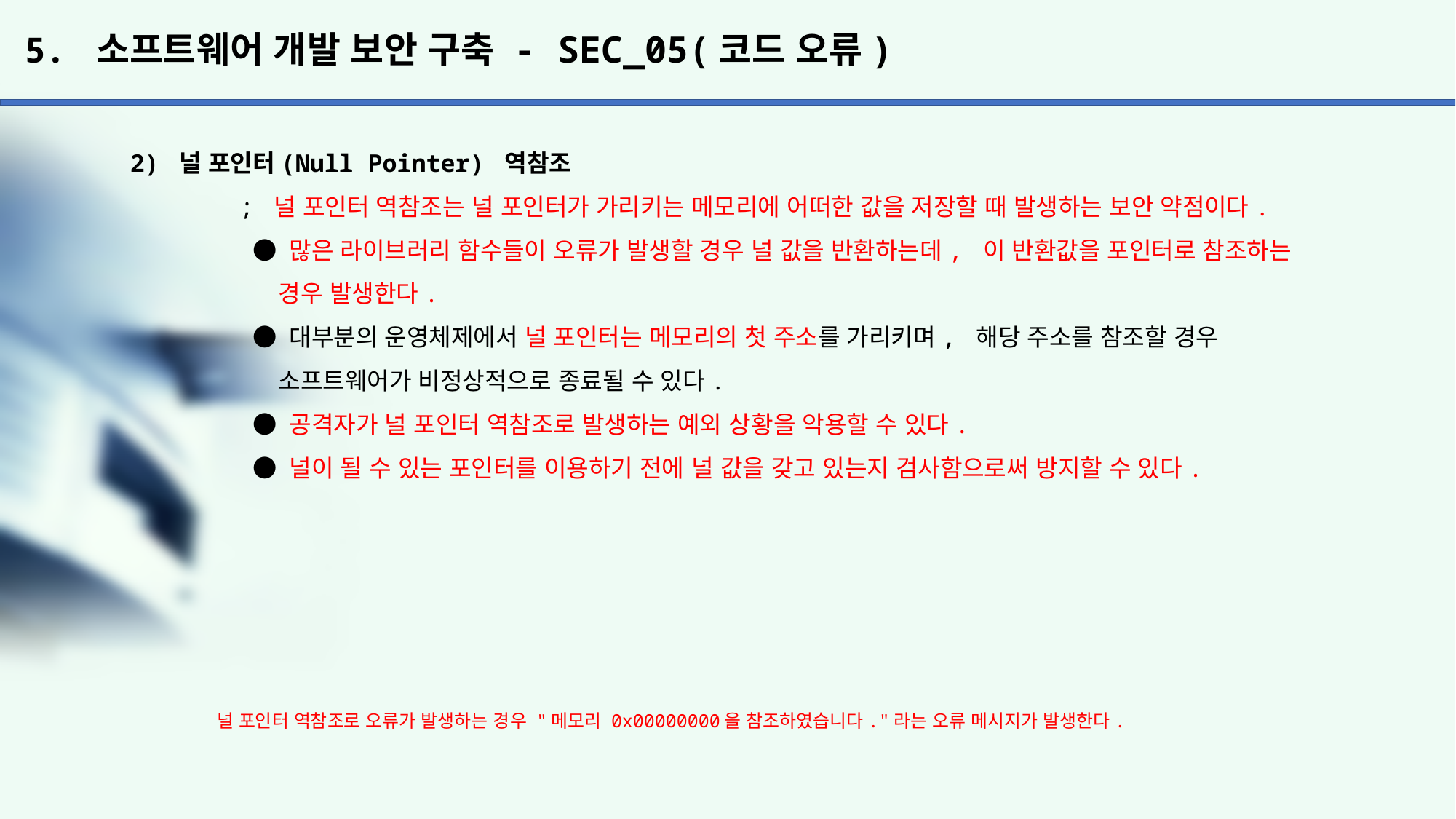

# 5. 소프트웨어 개발 보안 구축 - SEC_05(코드 오류)
2) 널 포인터(Null Pointer) 역참조
	; 널 포인터 역참조는 널 포인터가 가리키는 메모리에 어떠한 값을 저장할 때 발생하는 보안 약점이다.
	  ● 많은 라이브러리 함수들이 오류가 발생할 경우 널 값을 반환하는데, 이 반환값을 포인터로 참조하는
	     경우 발생한다.
	  ● 대부분의 운영체제에서 널 포인터는 메모리의 첫 주소를 가리키며, 해당 주소를 참조할 경우
	     소프트웨어가 비정상적으로 종료될 수 있다.
	  ● 공격자가 널 포인터 역참조로 발생하는 예외 상황을 악용할 수 있다.
	  ● 널이 될 수 있는 포인터를 이용하기 전에 널 값을 갖고 있는지 검사함으로써 방지할 수 있다.
널 포인터 역참조로 오류가 발생하는 경우 "메모리 0x00000000을 참조하였습니다."라는 오류 메시지가 발생한다.